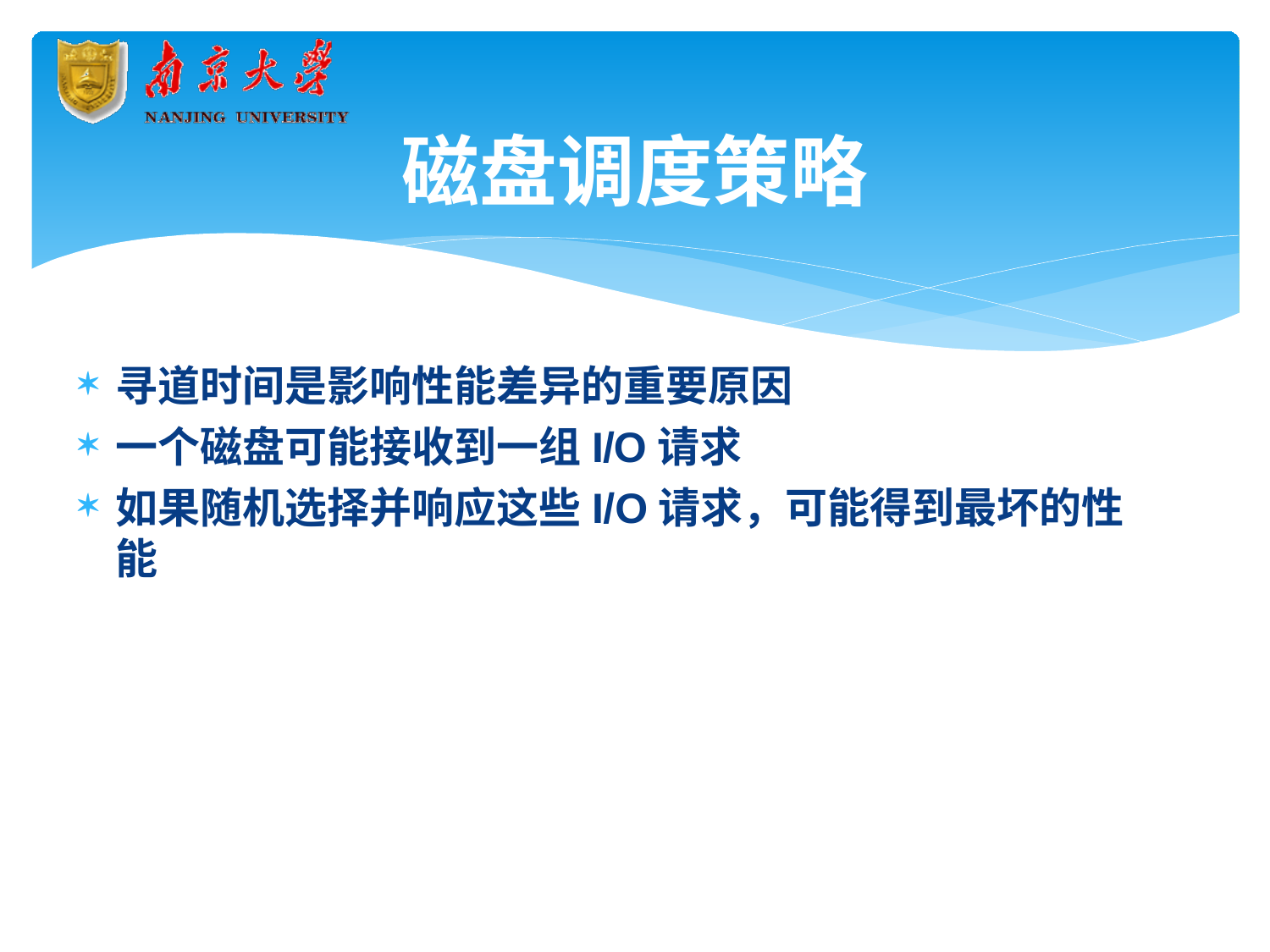

# 磁盘调度策略
寻道时间是影响性能差异的重要原因
一个磁盘可能接收到一组I/O请求
如果随机选择并响应这些I/O请求，可能得到最坏的性能